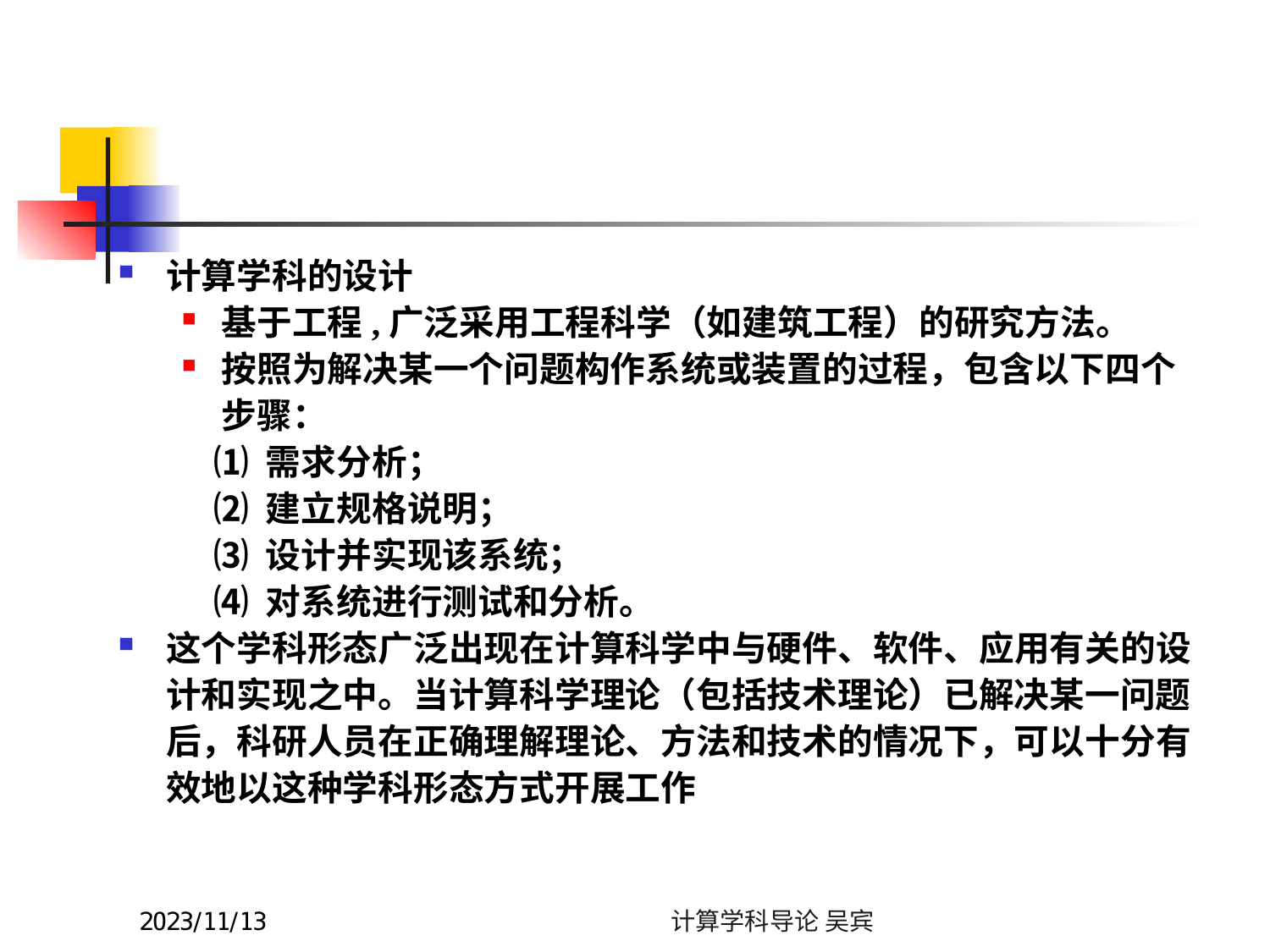

计算学科的设计
基于工程,广泛采用工程科学（如建筑工程）的研究方法。
按照为解决某一个问题构作系统或装置的过程，包含以下四个步骤：
    ⑴ 需求分析；
    ⑵ 建立规格说明；
    ⑶ 设计并实现该系统；
    ⑷ 对系统进行测试和分析。
这个学科形态广泛出现在计算科学中与硬件、软件、应用有关的设计和实现之中。当计算科学理论（包括技术理论）已解决某一问题后，科研人员在正确理解理论、方法和技术的情况下，可以十分有效地以这种学科形态方式开展工作
2023/11/13
计算学科导论 吴宾